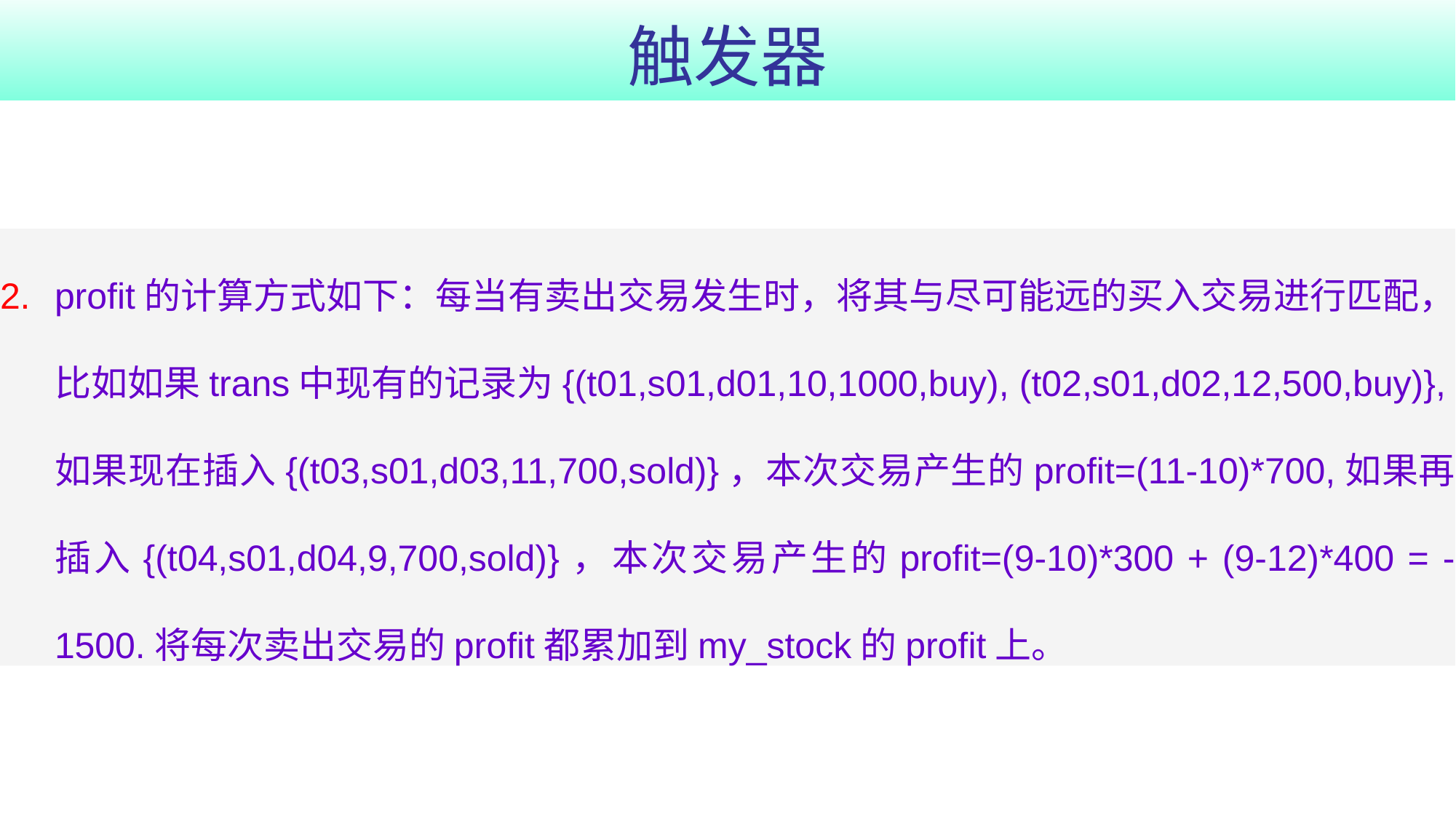

# 触发器
profit的计算方式如下：每当有卖出交易发生时，将其与尽可能远的买入交易进行匹配，比如如果trans中现有的记录为{(t01,s01,d01,10,1000,buy), (t02,s01,d02,12,500,buy)},如果现在插入{(t03,s01,d03,11,700,sold)}，本次交易产生的profit=(11-10)*700,如果再插入{(t04,s01,d04,9,700,sold)}，本次交易产生的profit=(9-10)*300 + (9-12)*400 = -1500.将每次卖出交易的profit都累加到my_stock的profit上。